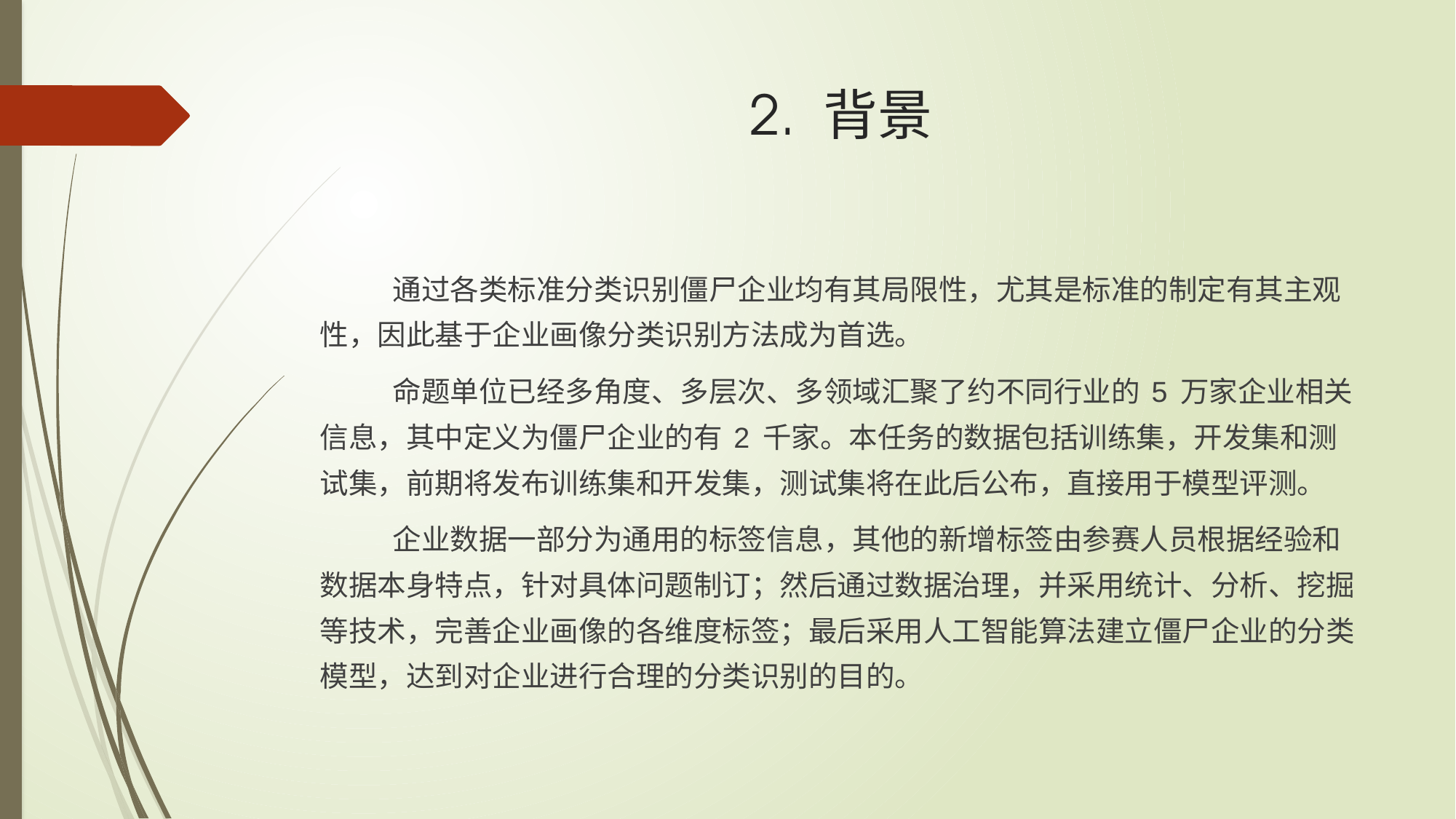

# 2. 背景
通过各类标准分类识别僵尸企业均有其局限性，尤其是标准的制定有其主观性，因此基于企业画像分类识别方法成为首选。
命题单位已经多角度、多层次、多领域汇聚了约不同行业的 5 万家企业相关信息，其中定义为僵尸企业的有 2 千家。本任务的数据包括训练集，开发集和测试集，前期将发布训练集和开发集，测试集将在此后公布，直接用于模型评测。
企业数据一部分为通用的标签信息，其他的新增标签由参赛人员根据经验和数据本身特点，针对具体问题制订；然后通过数据治理，并采用统计、分析、挖掘等技术，完善企业画像的各维度标签；最后采用人工智能算法建立僵尸企业的分类模型，达到对企业进行合理的分类识别的目的。